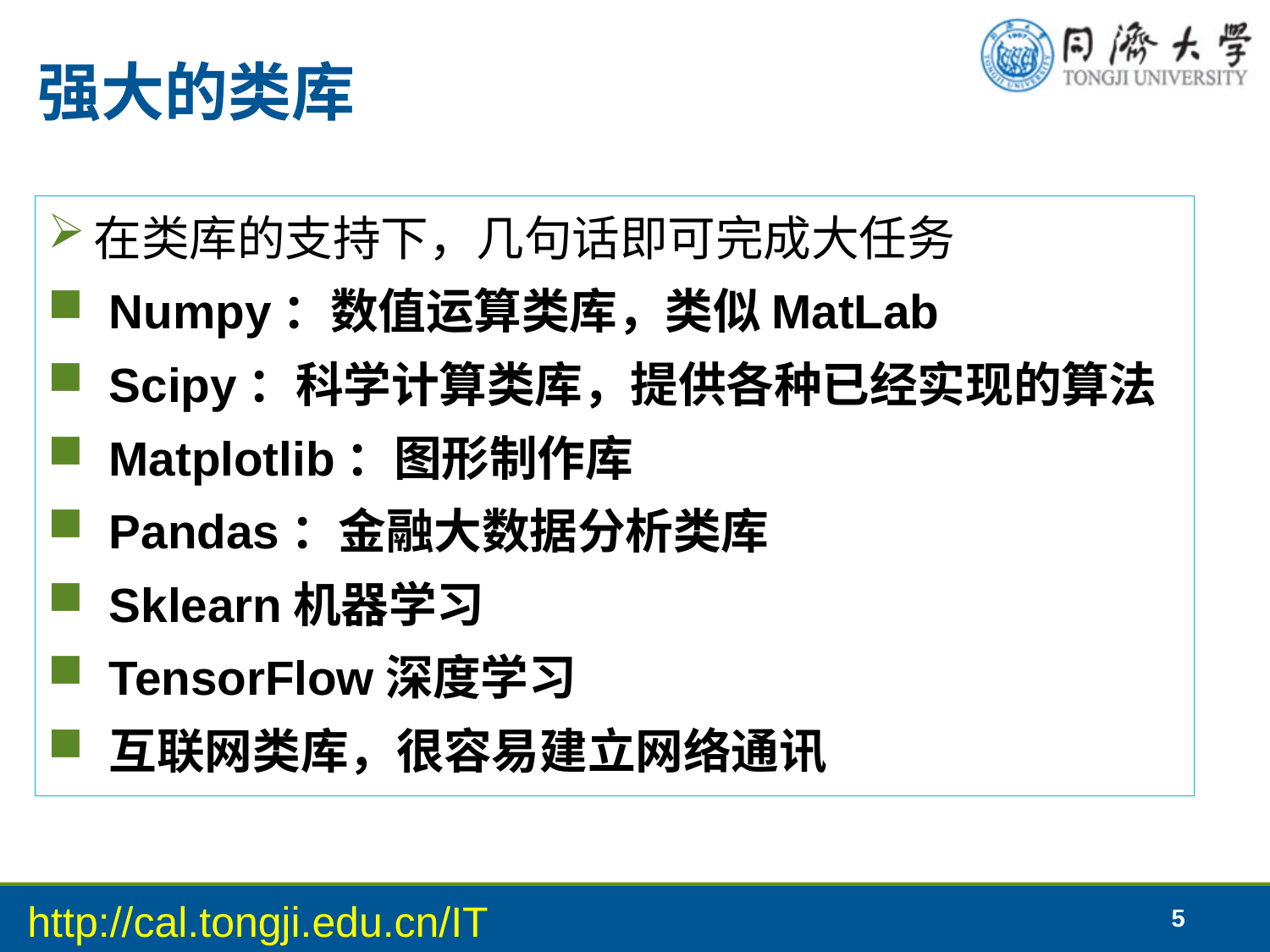

# 强大的类库
在类库的支持下，几句话即可完成大任务
Numpy：数值运算类库，类似MatLab
Scipy：科学计算类库，提供各种已经实现的算法
Matplotlib：图形制作库
Pandas：金融大数据分析类库
Sklearn机器学习
TensorFlow深度学习
互联网类库，很容易建立网络通讯